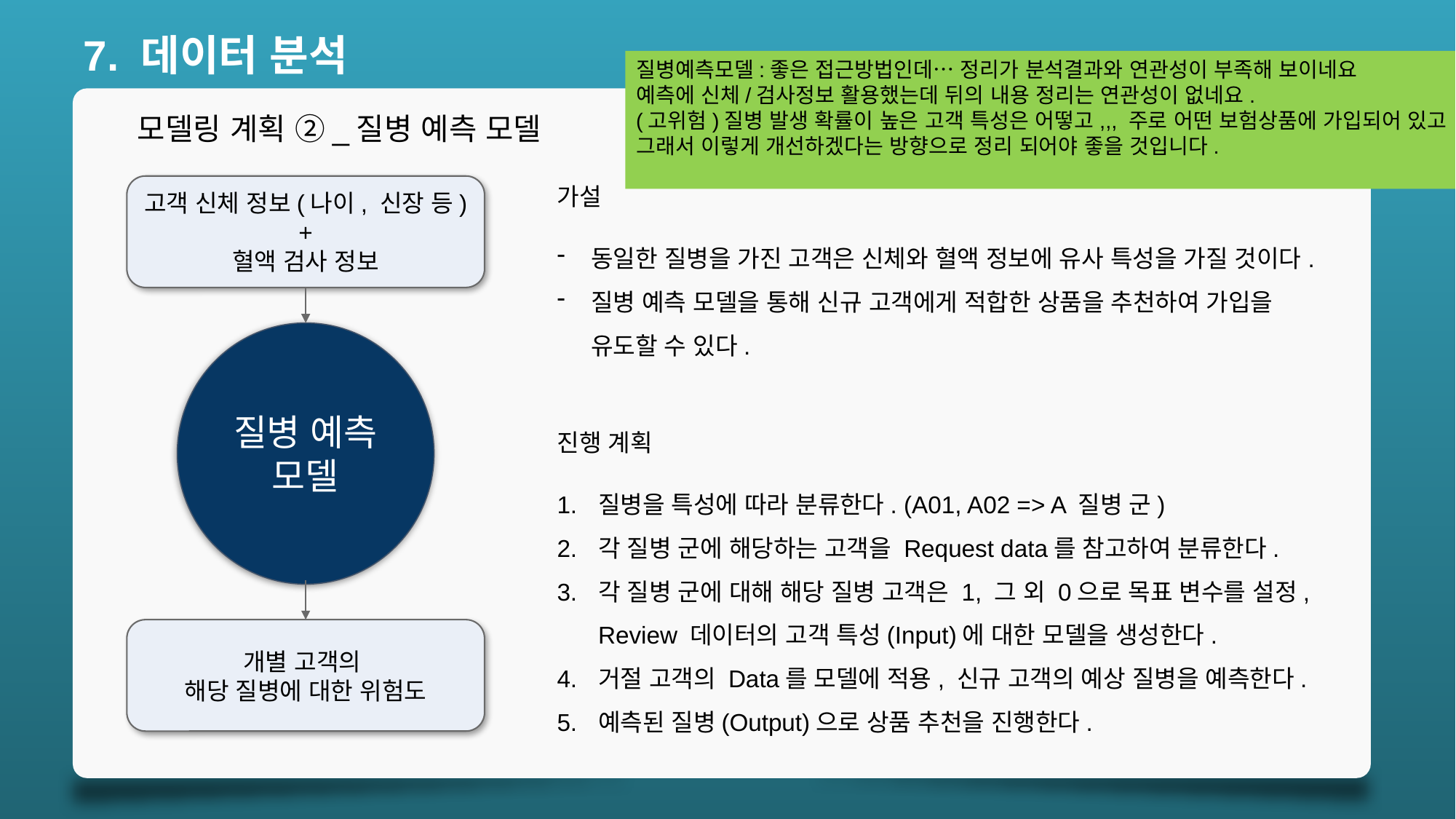

7. 데이터 분석
질병예측모델:좋은 접근방법인데… 정리가 분석결과와 연관성이 부족해 보이네요
예측에 신체/검사정보 활용했는데 뒤의 내용 정리는 연관성이 없네요.
(고위험)질병 발생 확률이 높은 고객 특성은 어떻고,,, 주로 어떤 보험상품에 가입되어 있고
그래서 이렇게 개선하겠다는 방향으로 정리 되어야 좋을 것입니다.

모델링 계획 ②_질병 예측 모델
고객 신체 정보(나이, 신장 등)
+
혈액 검사 정보
가설

동일한 질병을 가진 고객은 신체와 혈액 정보에 유사 특성을 가질 것이다.
질병 예측 모델을 통해 신규 고객에게 적합한 상품을 추천하여 가입을 유도할 수 있다.
질병 예측
모델
진행 계획

질병을 특성에 따라 분류한다. (A01, A02 => A 질병 군)
각 질병 군에 해당하는 고객을 Request data를 참고하여 분류한다.
각 질병 군에 대해 해당 질병 고객은 1, 그 외 0으로 목표 변수를 설정, Review 데이터의 고객 특성(Input)에 대한 모델을 생성한다.
거절 고객의 Data를 모델에 적용, 신규 고객의 예상 질병을 예측한다.
예측된 질병(Output)으로 상품 추천을 진행한다.
개별 고객의
해당 질병에 대한 위험도